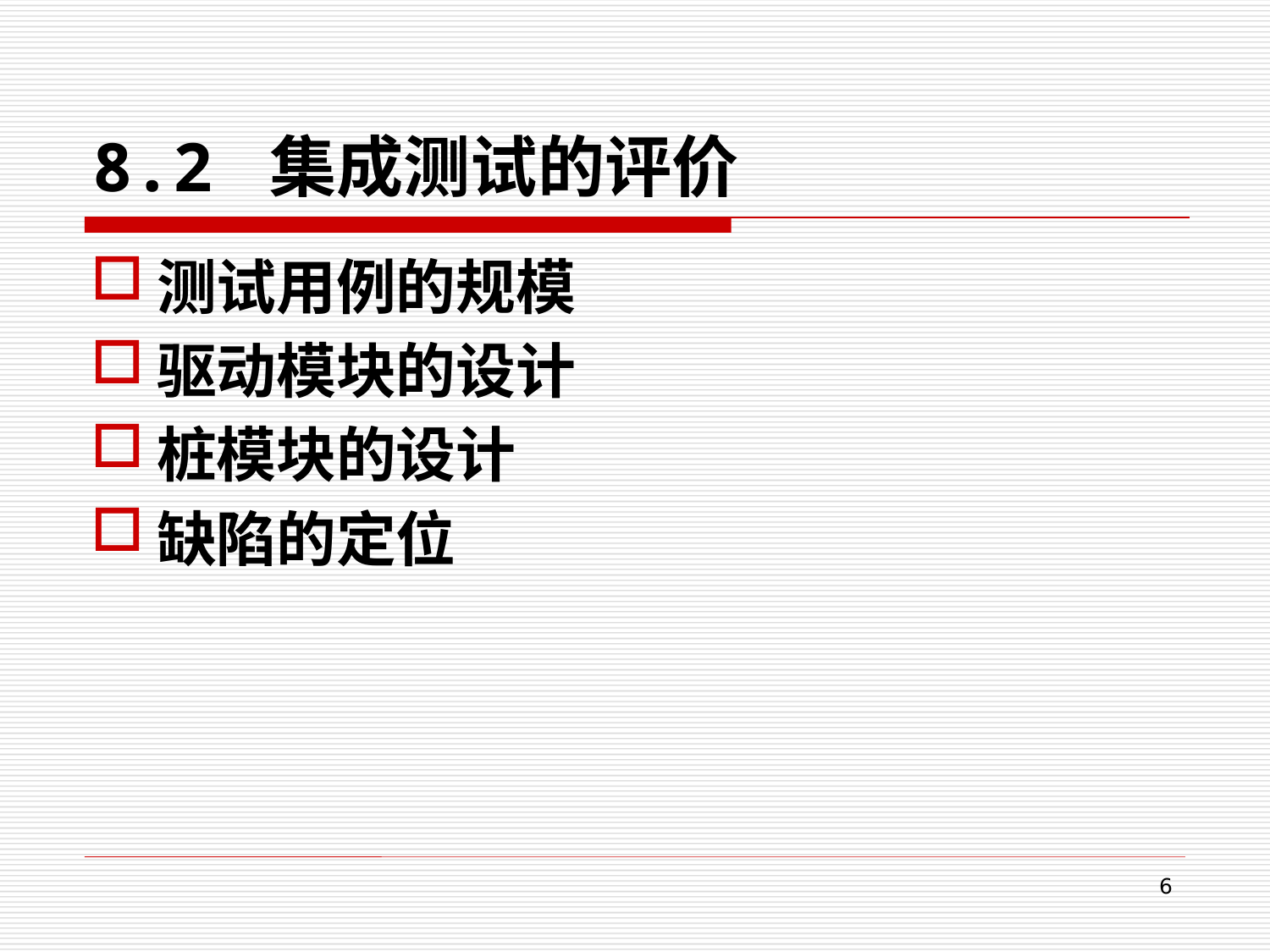

8.2 集成测试的评价
测试用例的规模
驱动模块的设计
桩模块的设计
缺陷的定位
6